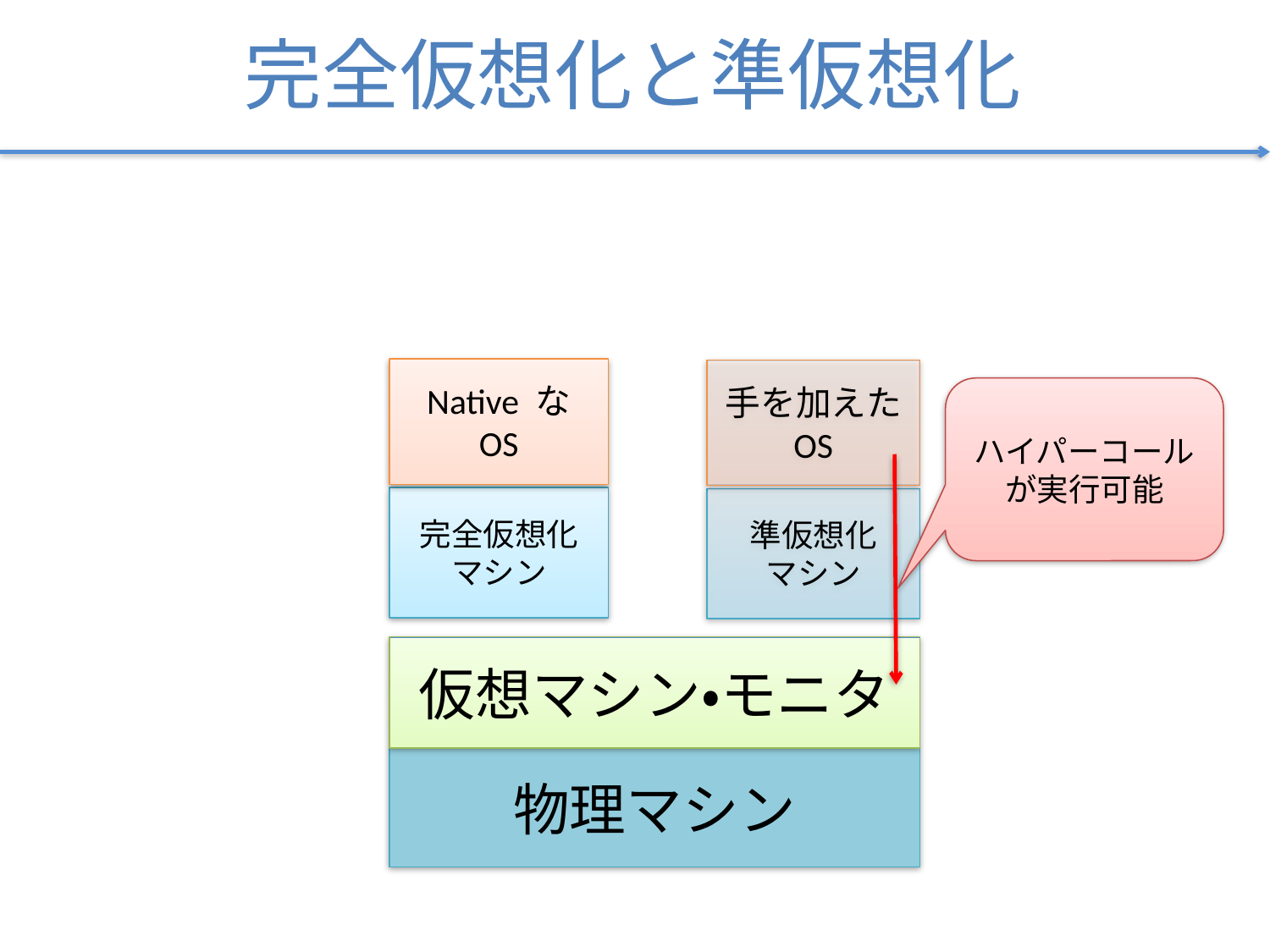

# 完全仮想化と準仮想化
Native な
OS
手を加えた
OS
ハイパーコールが実行可能
完全仮想化
マシン
準仮想化
マシン
仮想マシン・モニタ
物理マシン